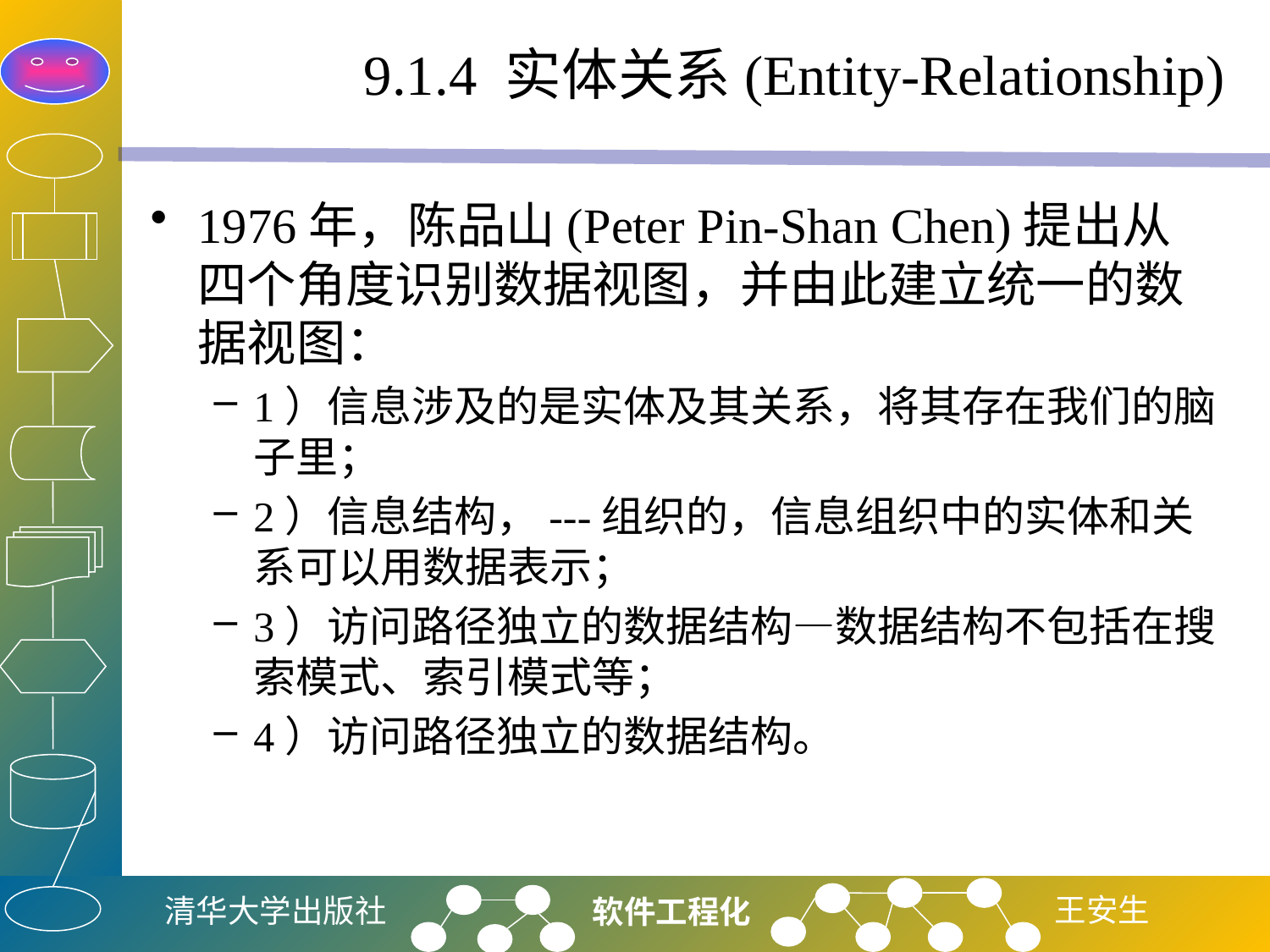

# 9.1.4 实体关系(Entity-Relationship)
1976年，陈品山(Peter Pin-Shan Chen)提出从四个角度识别数据视图，并由此建立统一的数据视图：
1）信息涉及的是实体及其关系，将其存在我们的脑子里；
2）信息结构，---组织的，信息组织中的实体和关系可以用数据表示；
3）访问路径独立的数据结构—数据结构不包括在搜索模式、索引模式等；
4）访问路径独立的数据结构。